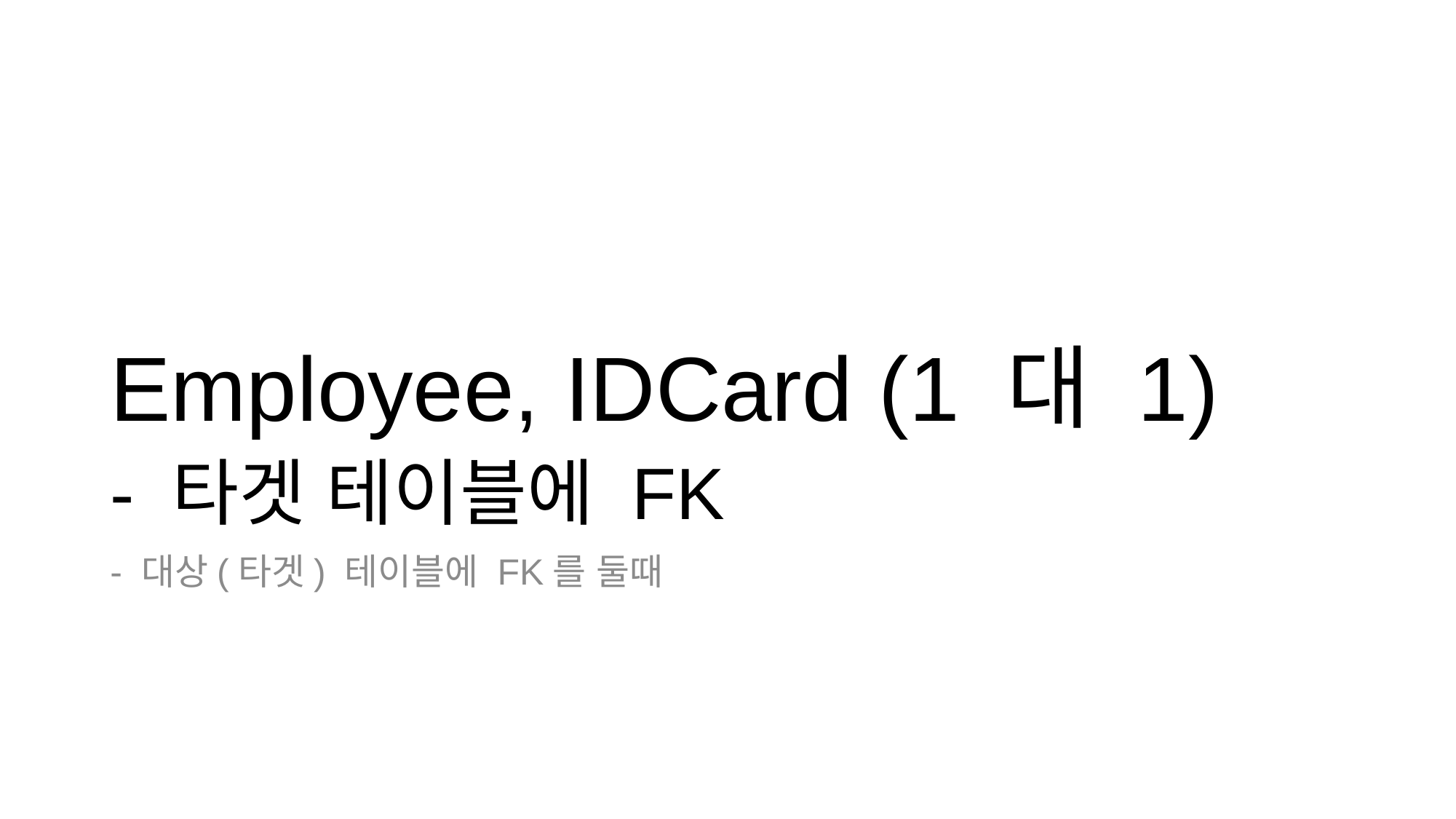

# Employee, IDCard (1 대 1) - 타겟 테이블에 FK
- 대상(타겟) 테이블에 FK를 둘때